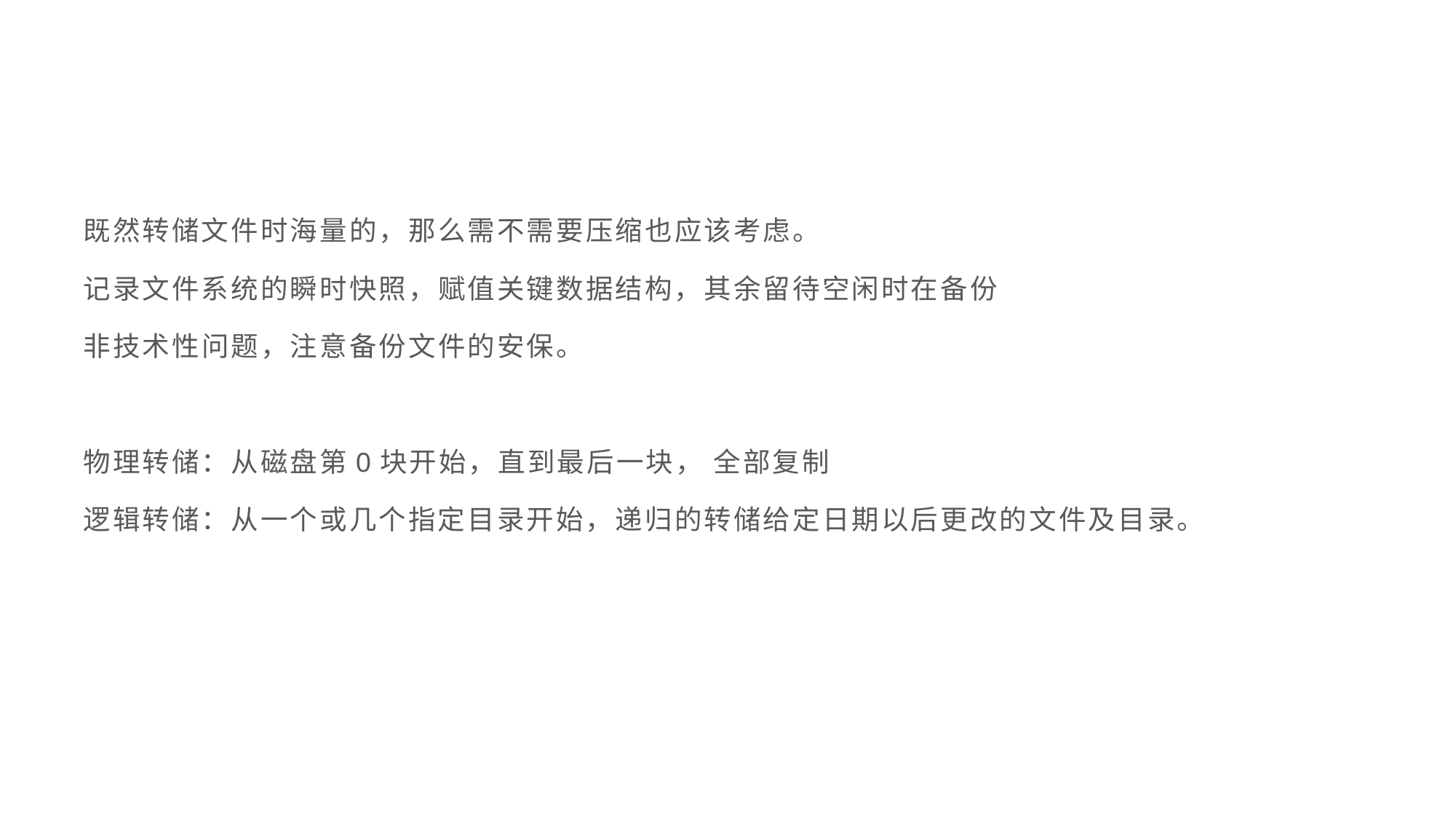

既然转储文件时海量的，那么需不需要压缩也应该考虑。
记录文件系统的瞬时快照，赋值关键数据结构，其余留待空闲时在备份
非技术性问题，注意备份文件的安保。

物理转储：从磁盘第0块开始，直到最后一块， 全部复制
逻辑转储：从一个或几个指定目录开始，递归的转储给定日期以后更改的文件及目录。